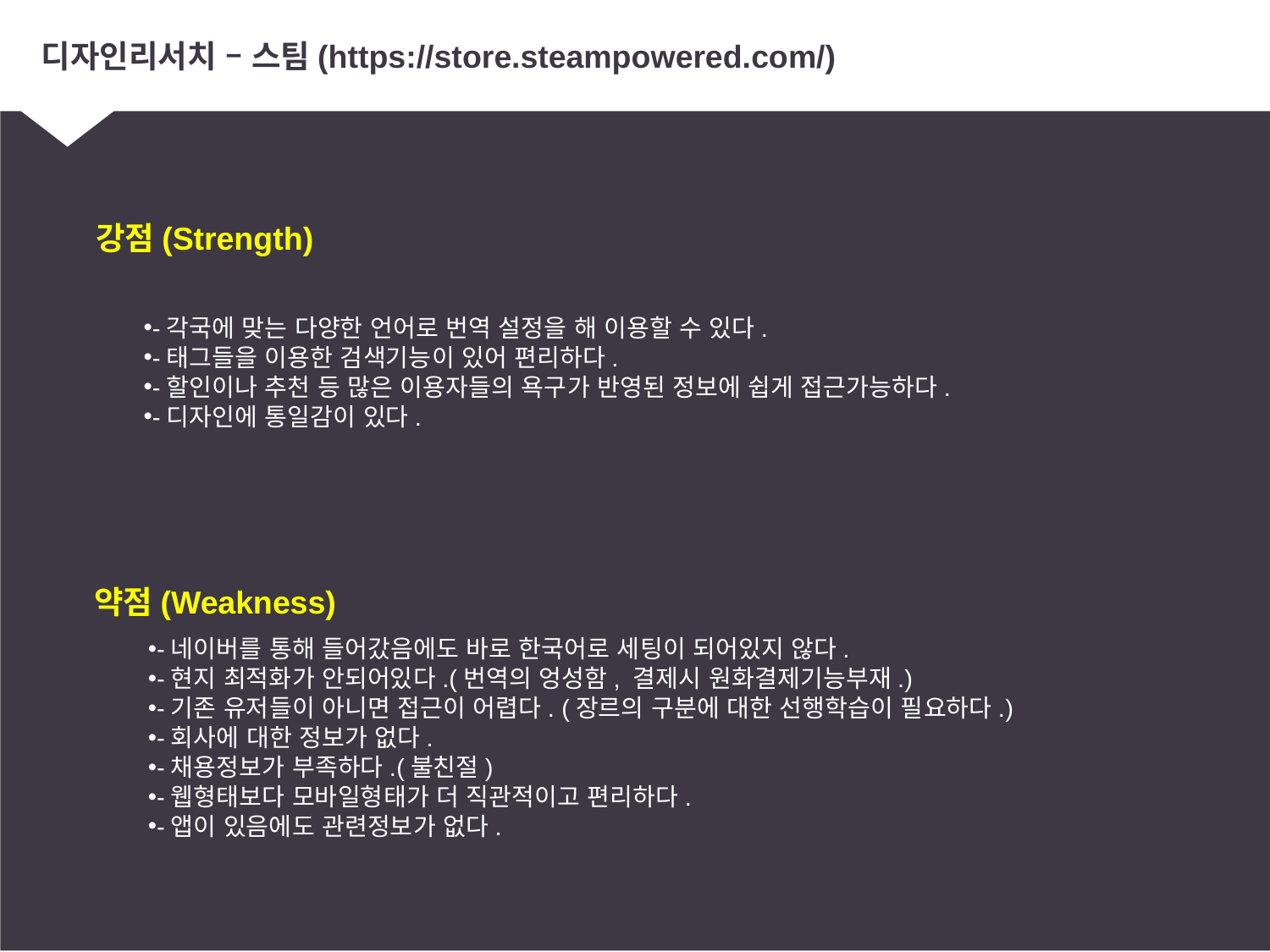

# 디자인리서치 – 스팀(https://store.steampowered.com/)
강점(Strength)
-각국에 맞는 다양한 언어로 번역 설정을 해 이용할 수 있다.
-태그들을 이용한 검색기능이 있어 편리하다.
-할인이나 추천 등 많은 이용자들의 욕구가 반영된 정보에 쉽게 접근가능하다.
-디자인에 통일감이 있다.
약점(Weakness)
-네이버를 통해 들어갔음에도 바로 한국어로 세팅이 되어있지 않다.
-현지 최적화가 안되어있다.(번역의 엉성함, 결제시 원화결제기능부재.)
-기존 유저들이 아니면 접근이 어렵다. (장르의 구분에 대한 선행학습이 필요하다.)
-회사에 대한 정보가 없다.
-채용정보가 부족하다.(불친절)
-웹형태보다 모바일형태가 더 직관적이고 편리하다.
-앱이 있음에도 관련정보가 없다.